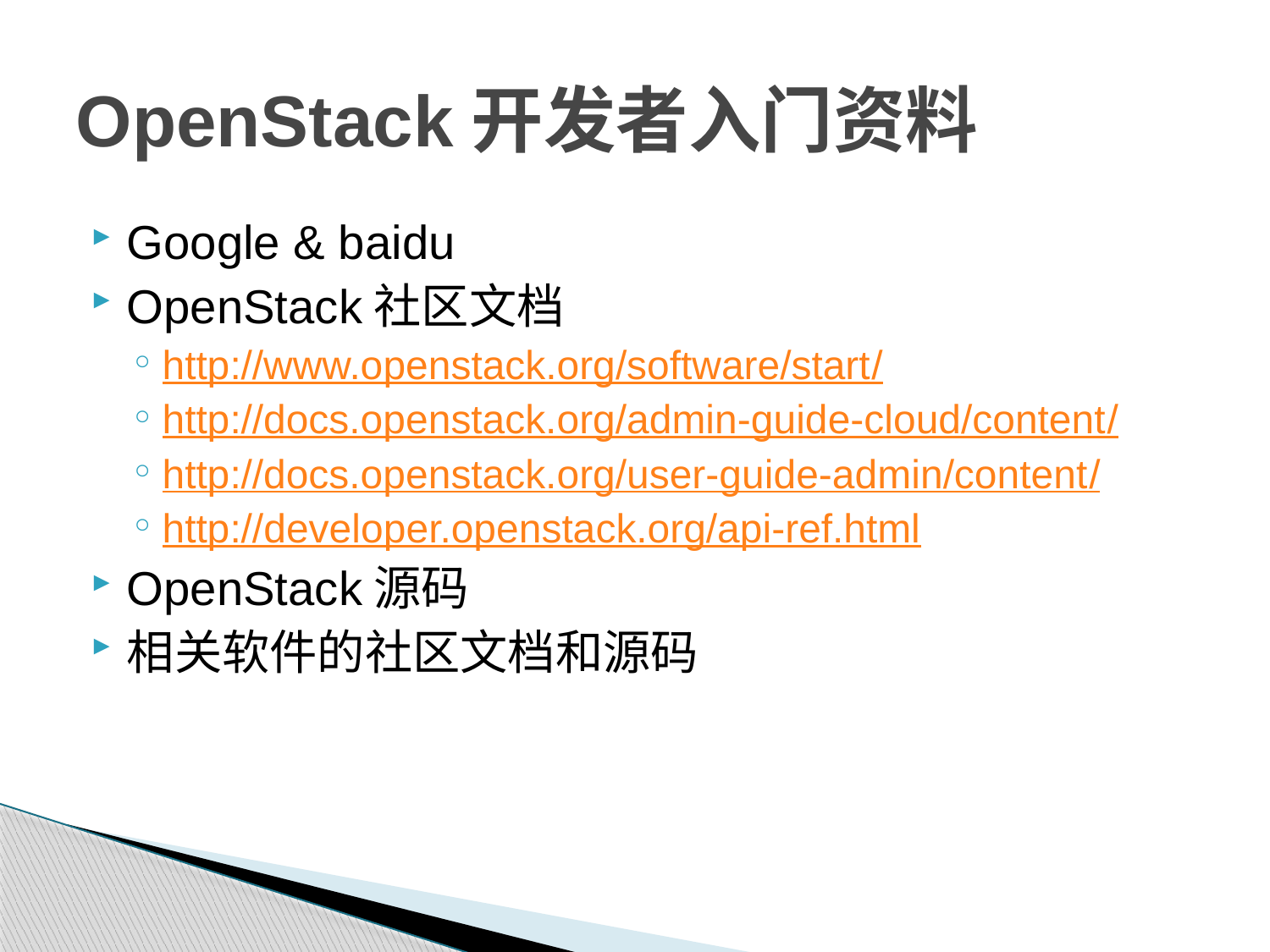

# OpenStack开发者入门资料
Google & baidu
OpenStack社区文档
http://www.openstack.org/software/start/
http://docs.openstack.org/admin-guide-cloud/content/
http://docs.openstack.org/user-guide-admin/content/
http://developer.openstack.org/api-ref.html
OpenStack源码
相关软件的社区文档和源码